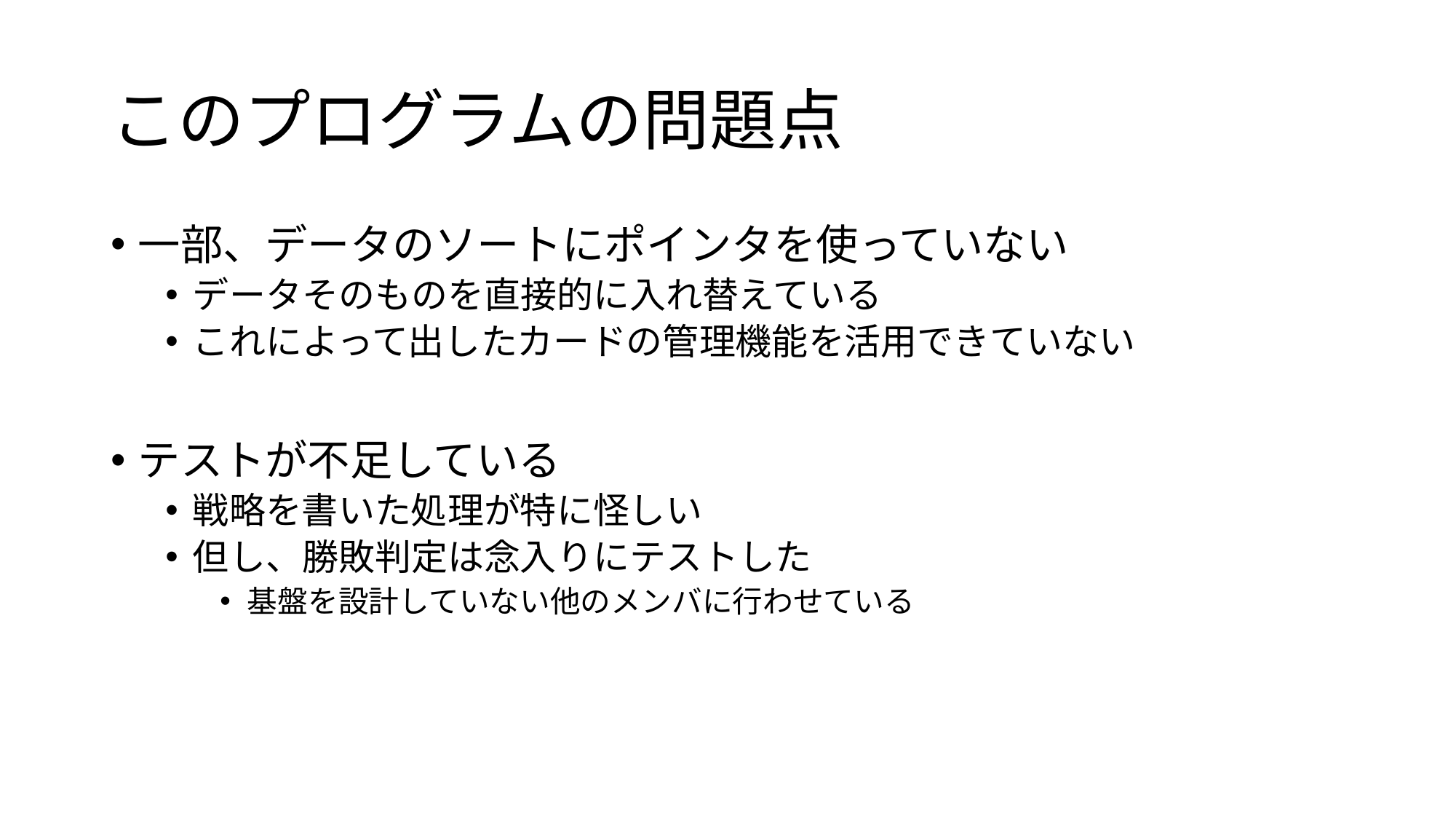

# このプログラムの問題点
一部、データのソートにポインタを使っていない
データそのものを直接的に入れ替えている
これによって出したカードの管理機能を活用できていない

テストが不足している
戦略を書いた処理が特に怪しい
但し、勝敗判定は念入りにテストした
基盤を設計していない他のメンバに行わせている